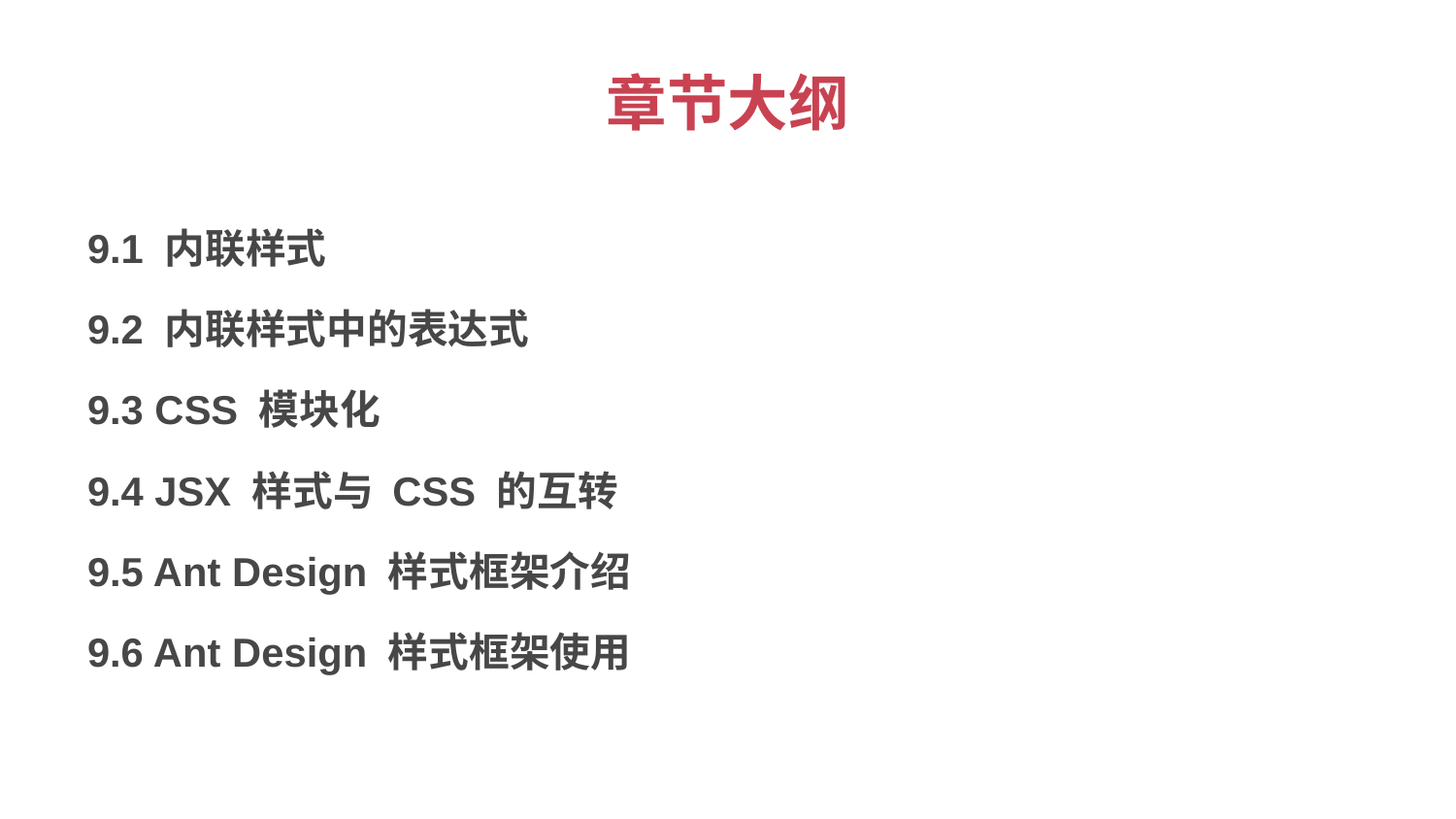

# 章节大纲
9.1 内联样式
9.2 内联样式中的表达式
9.3 CSS 模块化
9.4 JSX 样式与 CSS 的互转
9.5 Ant Design 样式框架介绍
9.6 Ant Design 样式框架使用